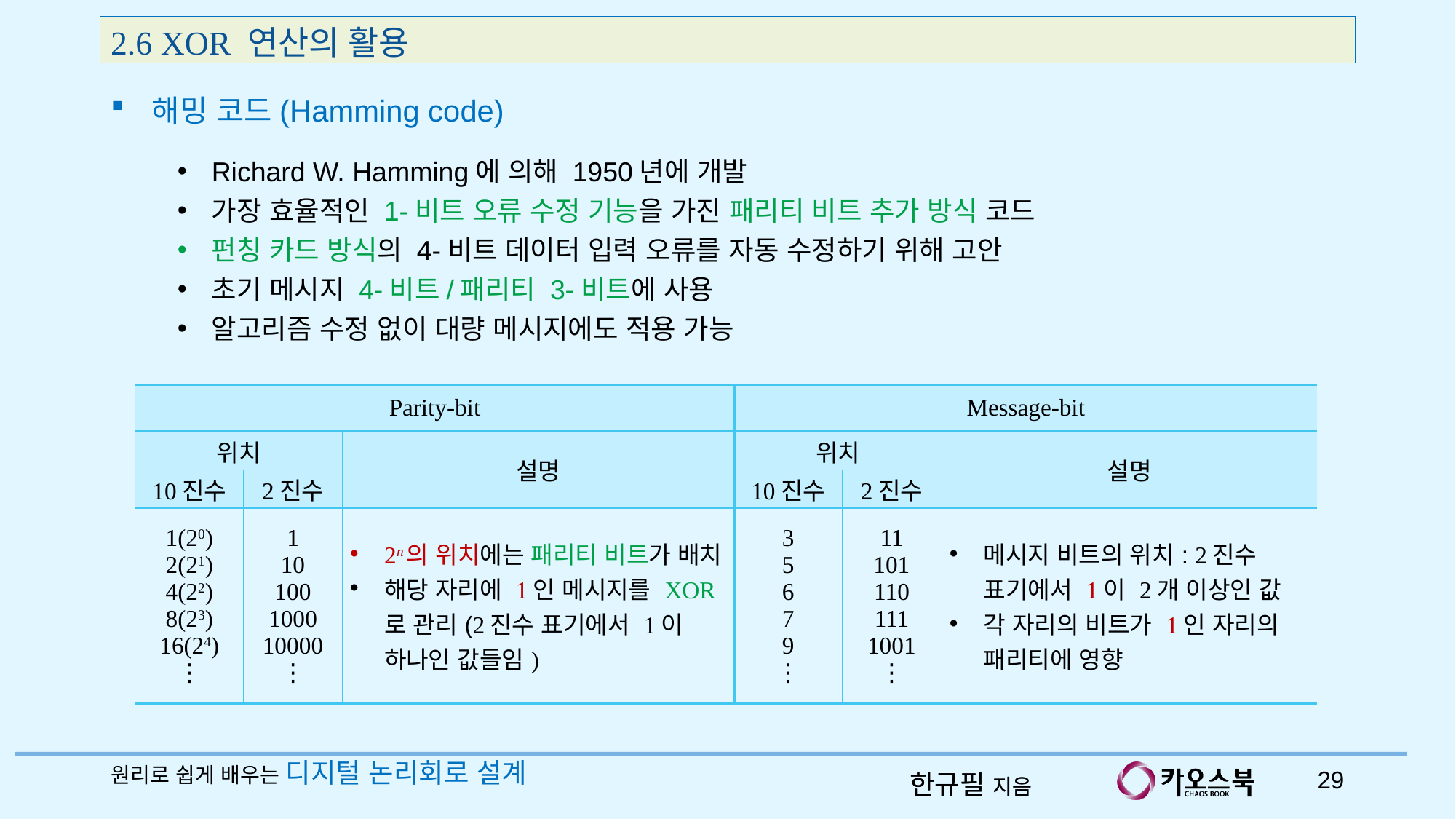

2.6 XOR 연산의 활용
해밍 코드(Hamming code)
Richard W. Hamming에 의해 1950년에 개발
가장 효율적인 1-비트 오류 수정 기능을 가진 패리티 비트 추가 방식 코드
펀칭 카드 방식의 4-비트 데이터 입력 오류를 자동 수정하기 위해 고안
초기 메시지 4-비트/패리티 3-비트에 사용
알고리즘 수정 없이 대량 메시지에도 적용 가능
| Parity-bit |  |  | Message-bit |  |  |
| --- | --- | --- | --- | --- | --- |
| 위치 |  | 설명 | 위치 |  | 설명 |
| 10진수 | 2진수 |  | 10진수 | 2진수 |  |
| 1(20) 2(21) 4(22) 8(23) 16(24) ⋮ | 1 10 100 1000 10000 ⋮ | 2n의 위치에는 패리티 비트가 배치 해당 자리에 1인 메시지를 XOR로 관리(2진수 표기에서 1이 하나인 값들임) | 3 5 6 7 9 ⋮ | 11 101 110 111 1001 ⋮ | 메시지 비트의 위치: 2진수 표기에서 1이 2개 이상인 값 각 자리의 비트가 1인 자리의 패리티에 영향 |
원리로 쉽게 배우는 디지털 논리회로 설계
29